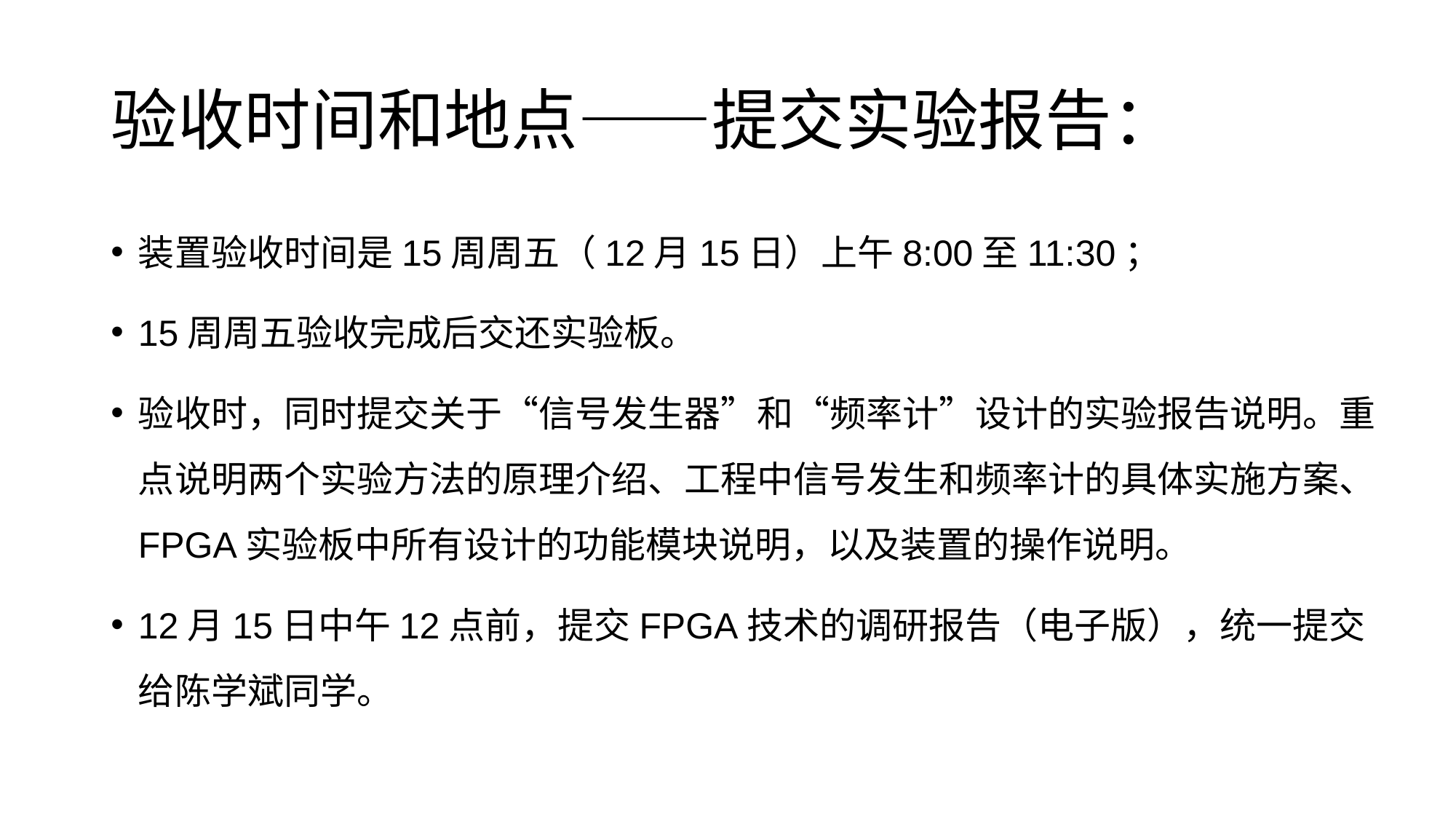

# 验收时间和地点——提交实验报告：
装置验收时间是15周周五（12月15日）上午8:00至11:30；
15周周五验收完成后交还实验板。
验收时，同时提交关于“信号发生器”和“频率计”设计的实验报告说明。重点说明两个实验方法的原理介绍、工程中信号发生和频率计的具体实施方案、FPGA实验板中所有设计的功能模块说明，以及装置的操作说明。
12月15日中午12点前，提交FPGA技术的调研报告（电子版），统一提交给陈学斌同学。